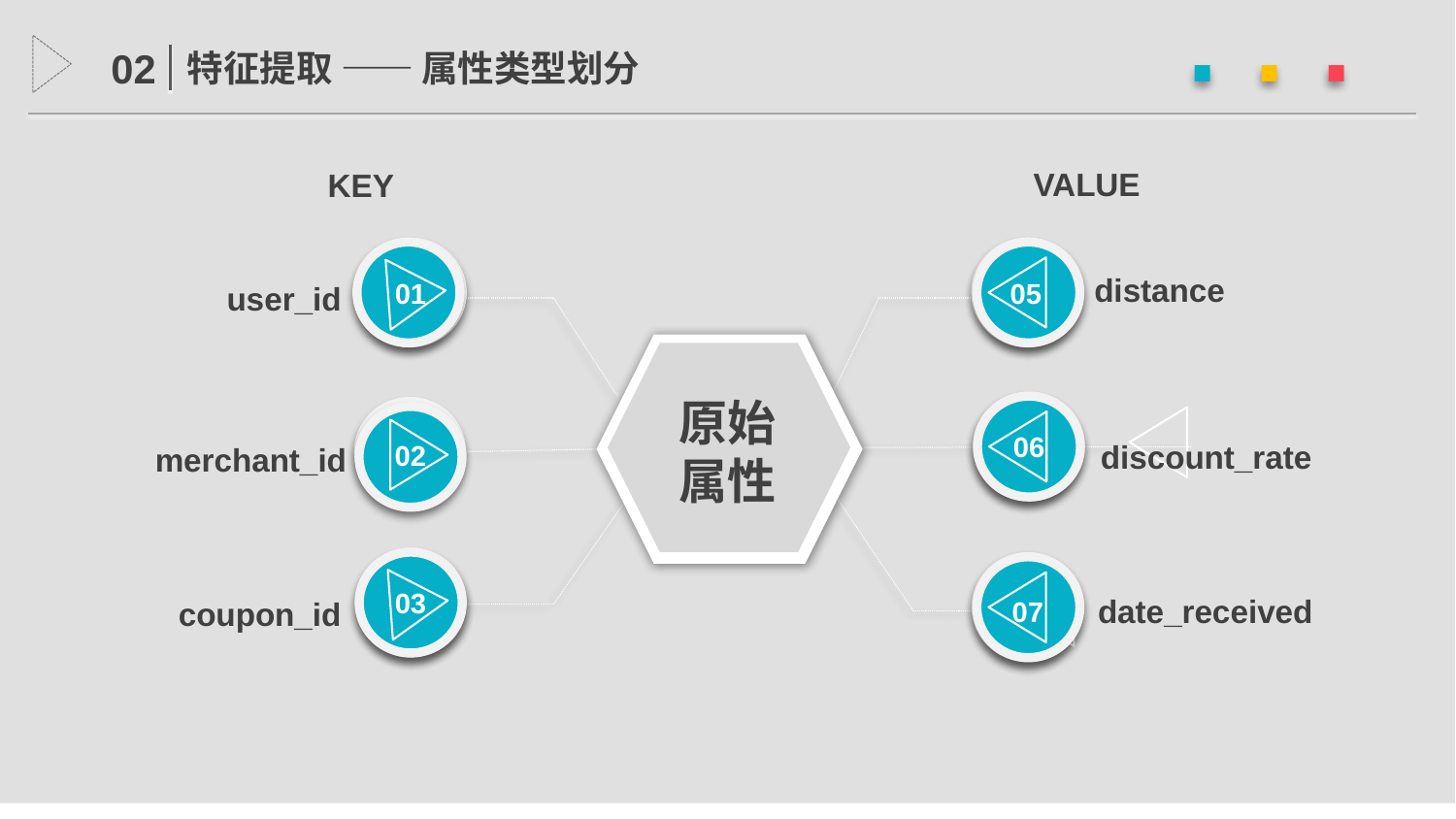

· · ·
02
特征提取 —— 属性类型划分

VALUE
KEY

distance

01
05
user_id

原始属性

06
CSWADI

discount_rate
02
merchant_id

03

date_received
coupon_id
07